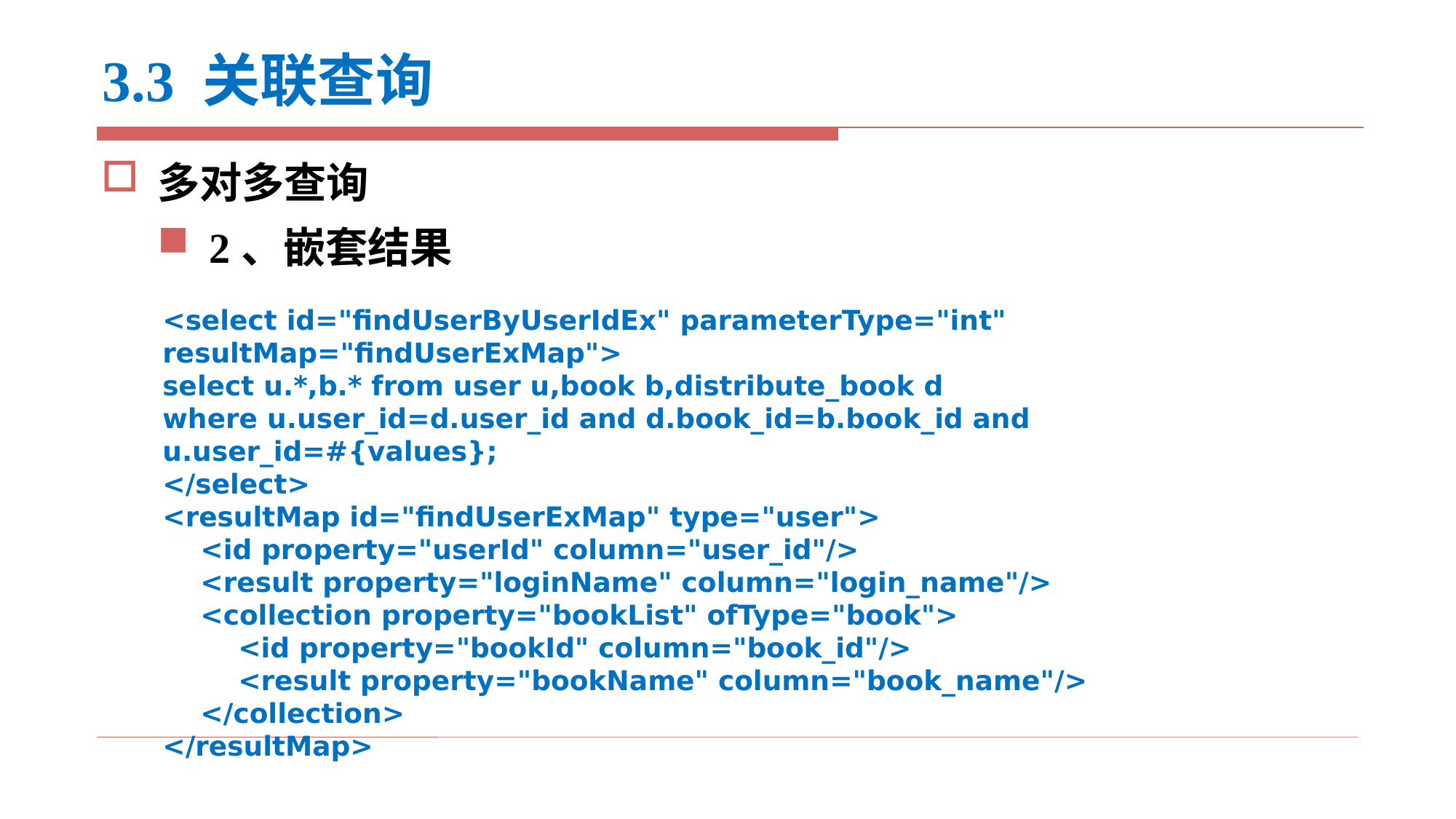

# 3.3 关联查询
多对多查询
2、嵌套结果

<select id="findUserByUserIdEx" parameterType="int" resultMap="findUserExMap">
select u.*,b.* from user u,book b,distribute_book d
where u.user_id=d.user_id and d.book_id=b.book_id and u.user_id=#{values};
</select>
<resultMap id="findUserExMap" type="user">
    <id property="userId" column="user_id"/>
    <result property="loginName" column="login_name"/>
    <collection property="bookList" ofType="book">
        <id property="bookId" column="book_id"/>
        <result property="bookName" column="book_name"/>
    </collection>
</resultMap>
49